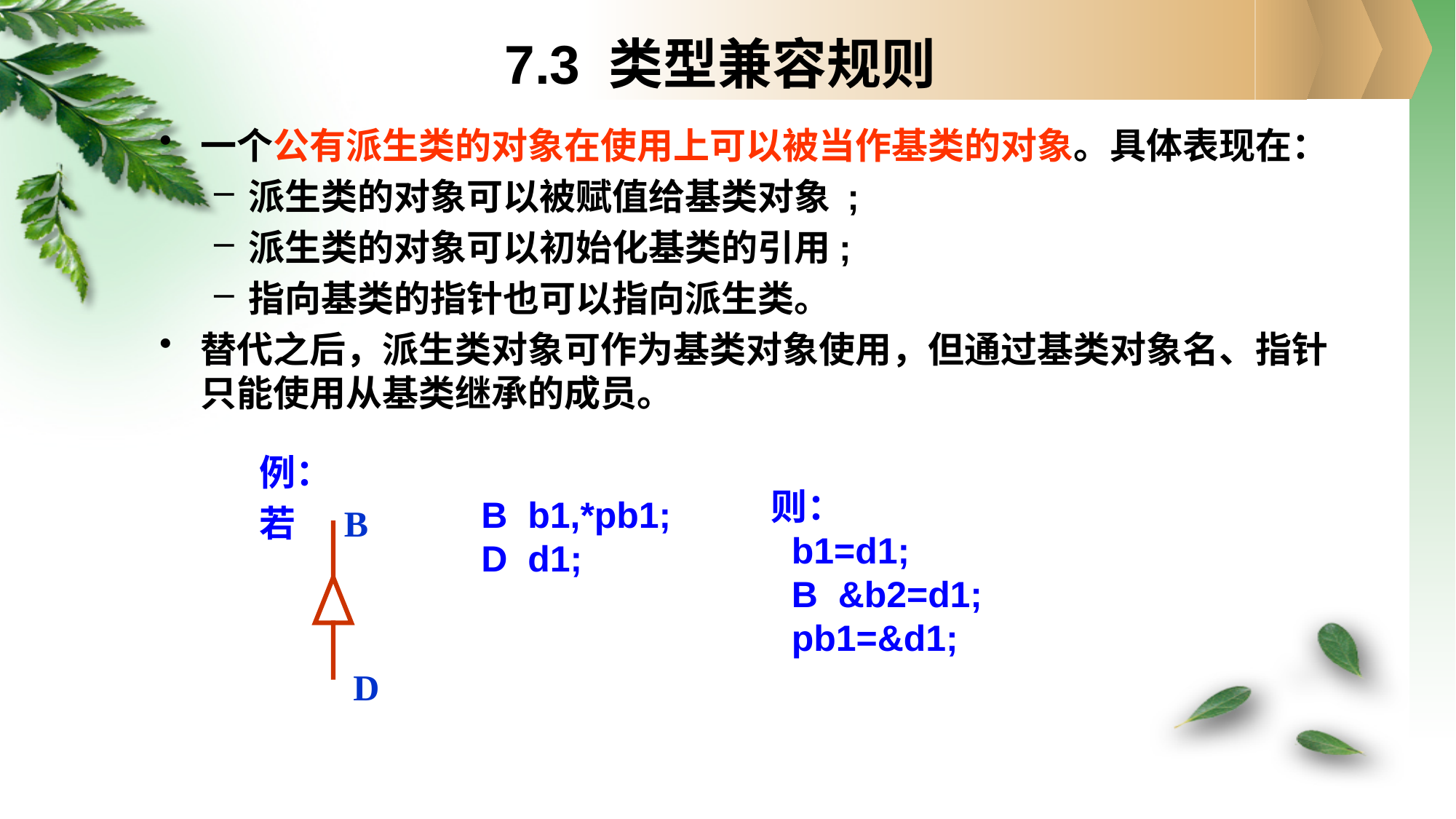

7.3 类型兼容规则
一个公有派生类的对象在使用上可以被当作基类的对象。具体表现在：
派生类的对象可以被赋值给基类对象 ;
派生类的对象可以初始化基类的引用;
指向基类的指针也可以指向派生类。
替代之后，派生类对象可作为基类对象使用，但通过基类对象名、指针只能使用从基类继承的成员。
例：
若
则：
  b1=d1;
  B  &b2=d1;
  pb1=&d1;
B  b1,*pb1;
D  d1;
B

D